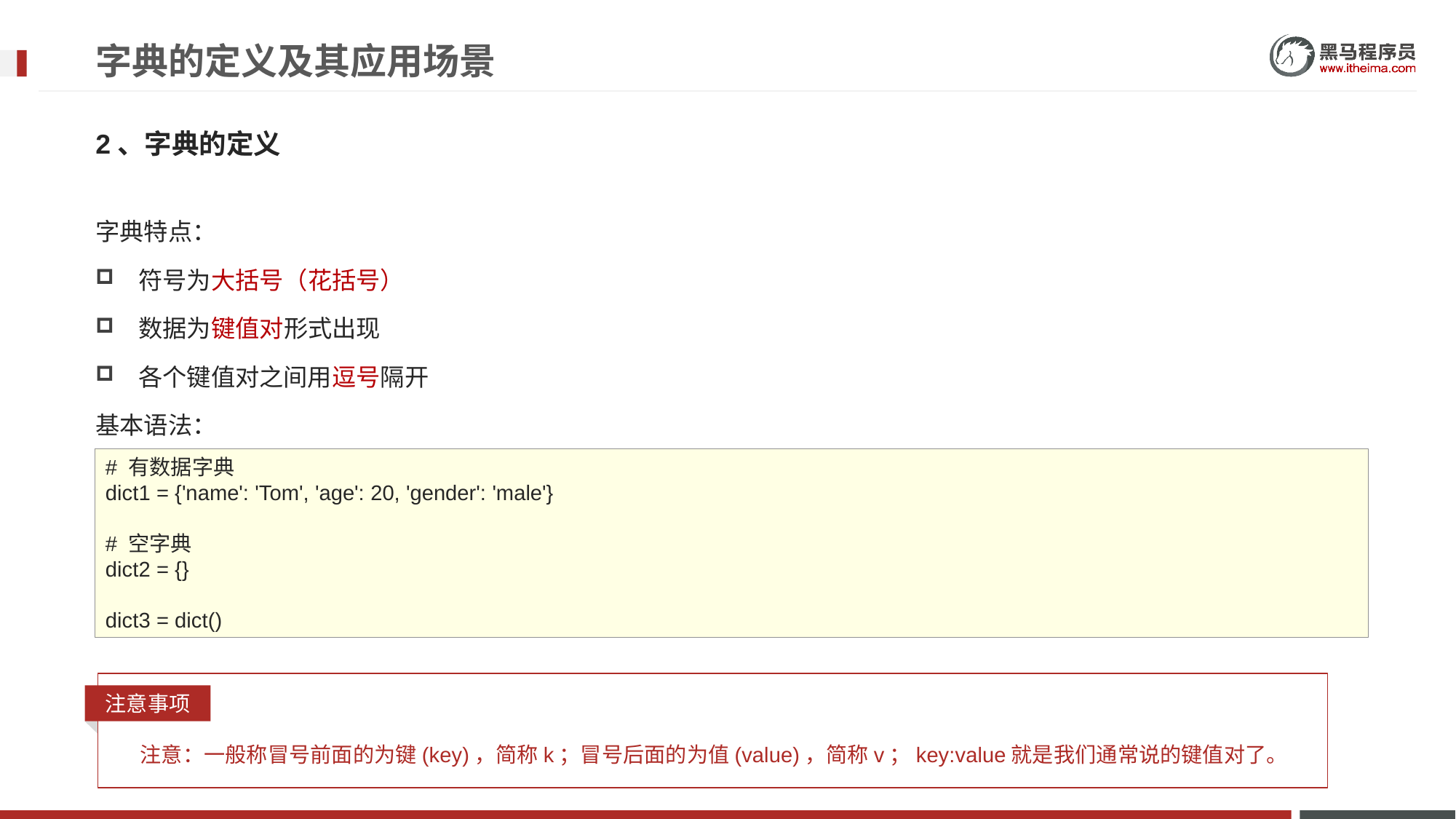

# 字典的定义及其应用场景
2、字典的定义
字典特点：
符号为大括号（花括号）
数据为键值对形式出现
各个键值对之间用逗号隔开
基本语法：

# 有数据字典
dict1 = {'name': 'Tom', 'age': 20, 'gender': 'male'}

# 空字典
dict2 = {}

dict3 = dict()

注意事项

注意：一般称冒号前面的为键(key)，简称k；冒号后面的为值(value)，简称v；key:value就是我们通常说的键值对了。